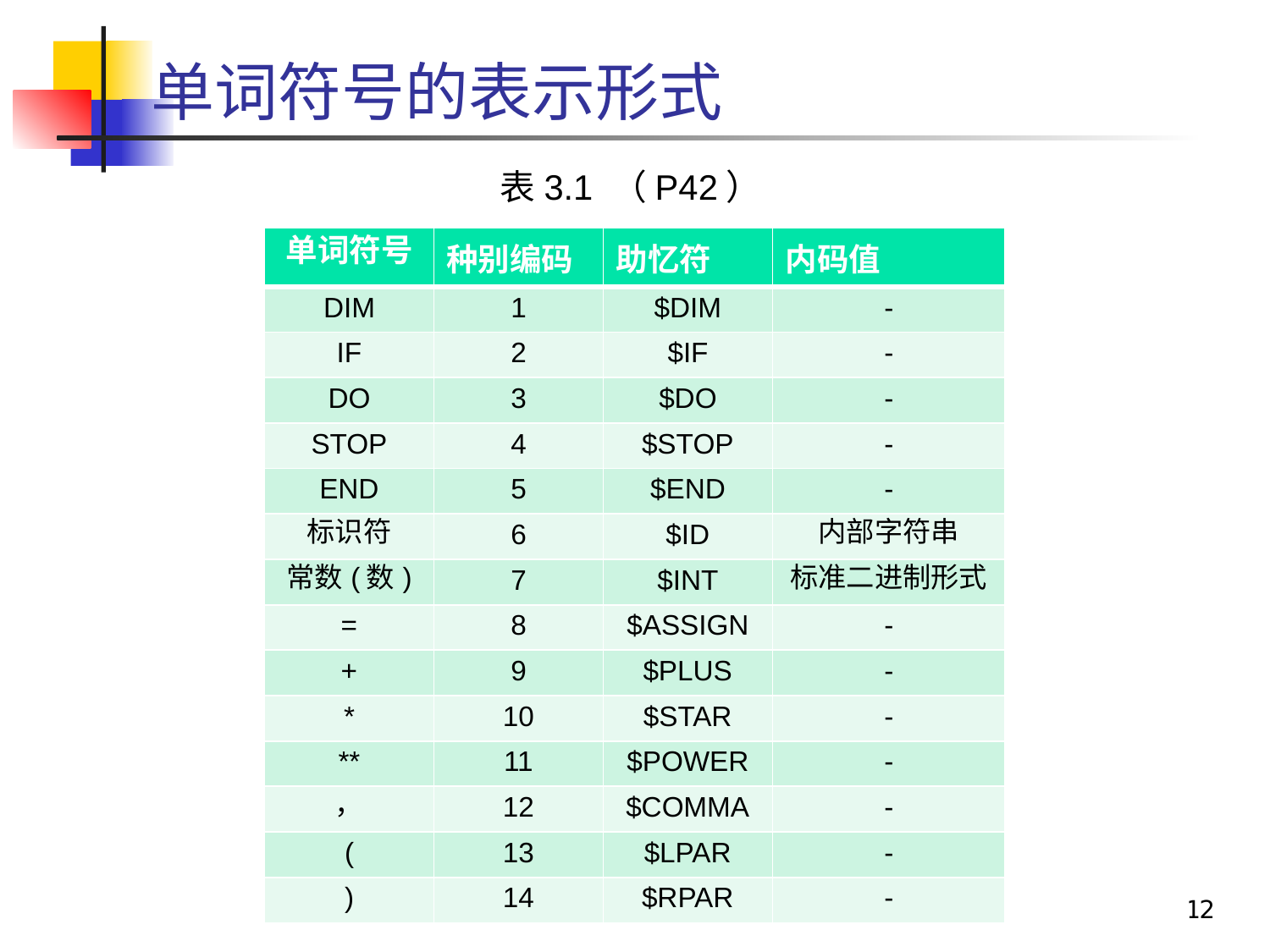

# 单词符号的表示形式
表3.1 （P42）
| 单词符号 | 种别编码 | 助忆符 | 内码值 |
| --- | --- | --- | --- |
| DIM | 1 | $DIM | - |
| IF | 2 | $IF | - |
| DO | 3 | $DO | - |
| STOP | 4 | $STOP | - |
| END | 5 | $END | - |
| 标识符 | 6 | $ID | 内部字符串 |
| 常数(数) | 7 | $INT | 标准二进制形式 |
| = | 8 | $ASSIGN | - |
| + | 9 | $PLUS | - |
| \* | 10 | $STAR | - |
| \*\* | 11 | $POWER | - |
| ， | 12 | $COMMA | - |
| ( | 13 | $LPAR | - |
| ) | 14 | $RPAR | - |
12